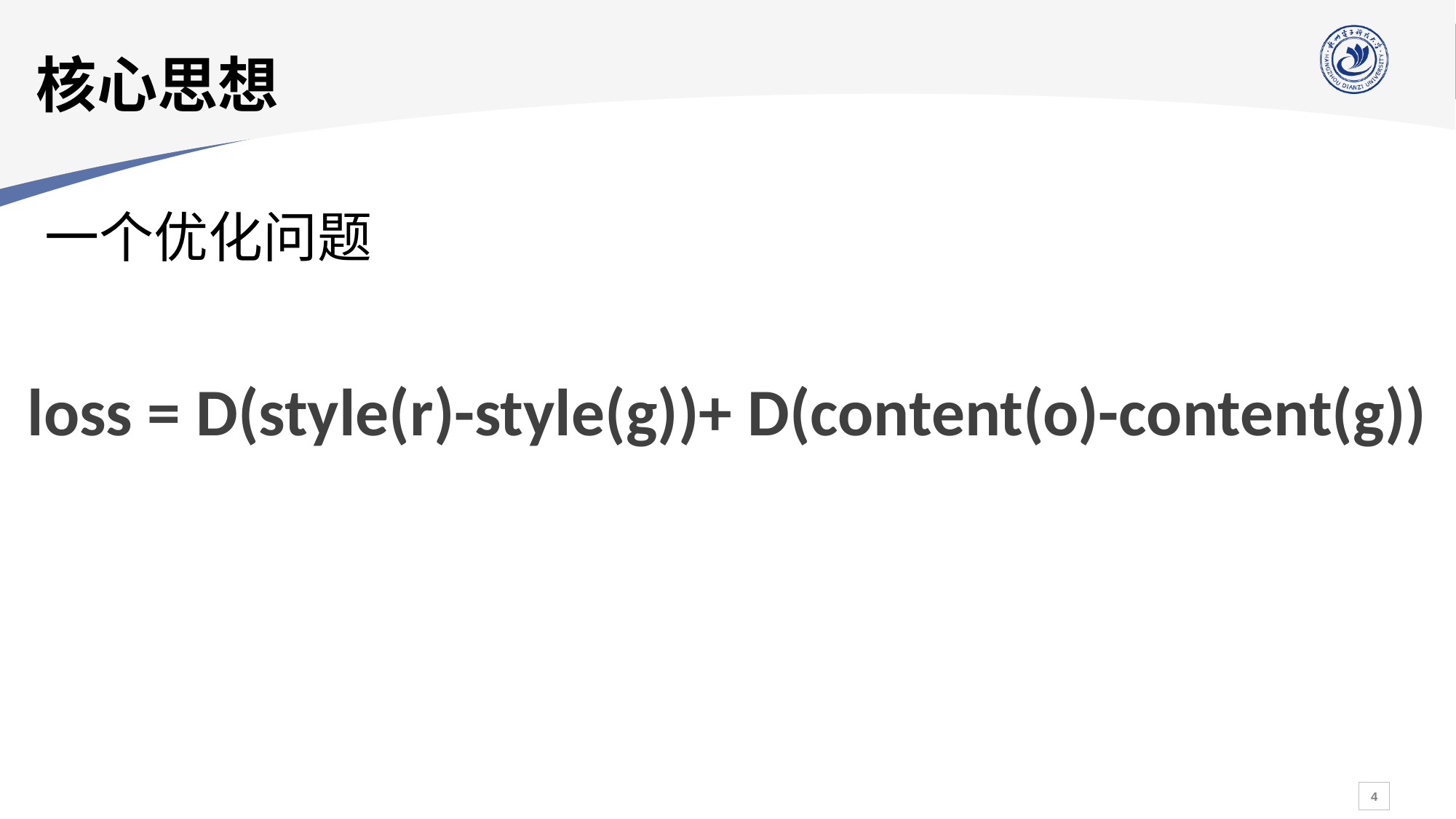

核心思想
# 一个优化问题
loss = D(style(r)-style(g))+ D(content(o)-content(g))